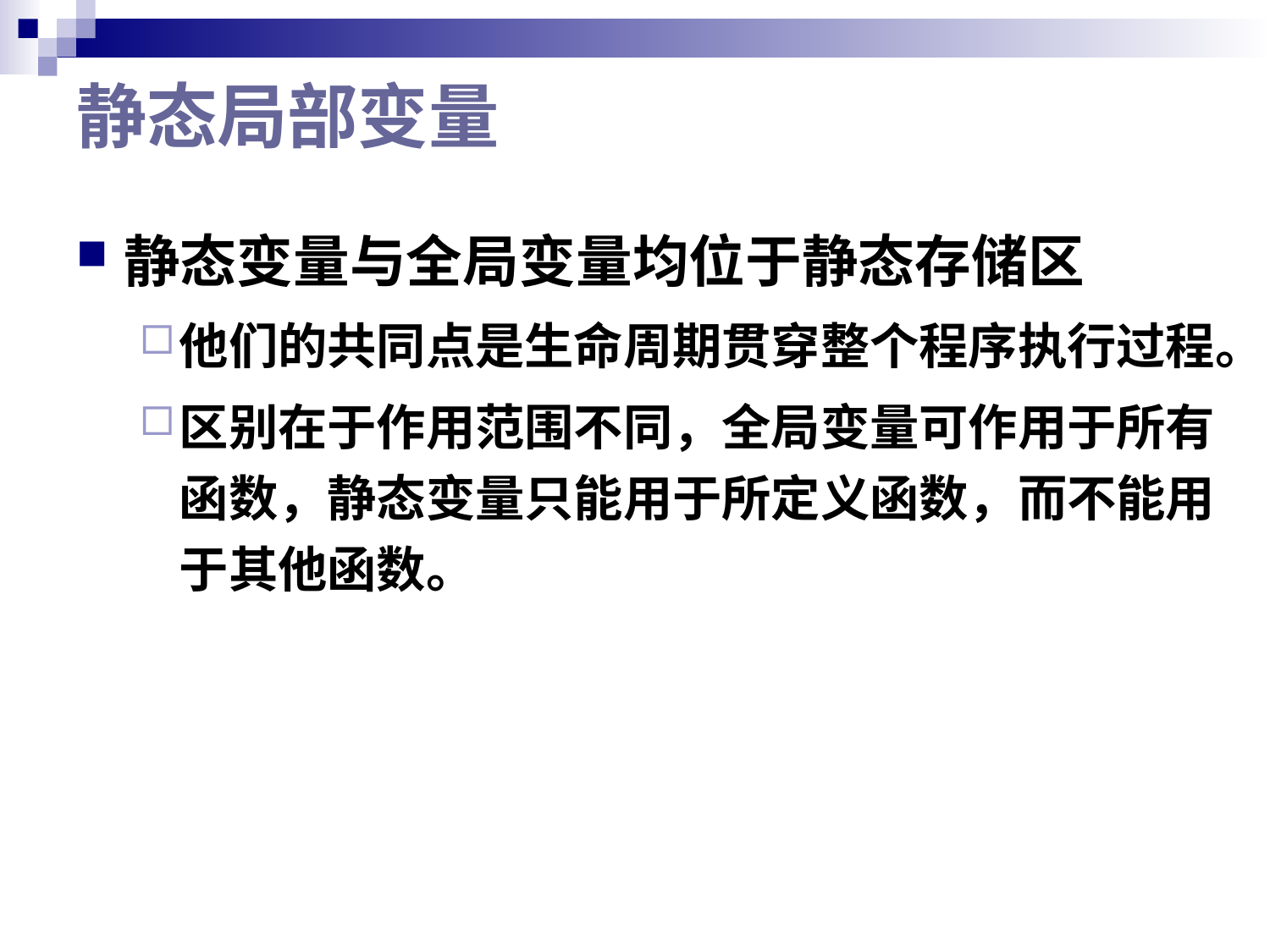

# 静态局部变量
静态变量与全局变量均位于静态存储区
他们的共同点是生命周期贯穿整个程序执行过程。
区别在于作用范围不同，全局变量可作用于所有函数，静态变量只能用于所定义函数，而不能用于其他函数。